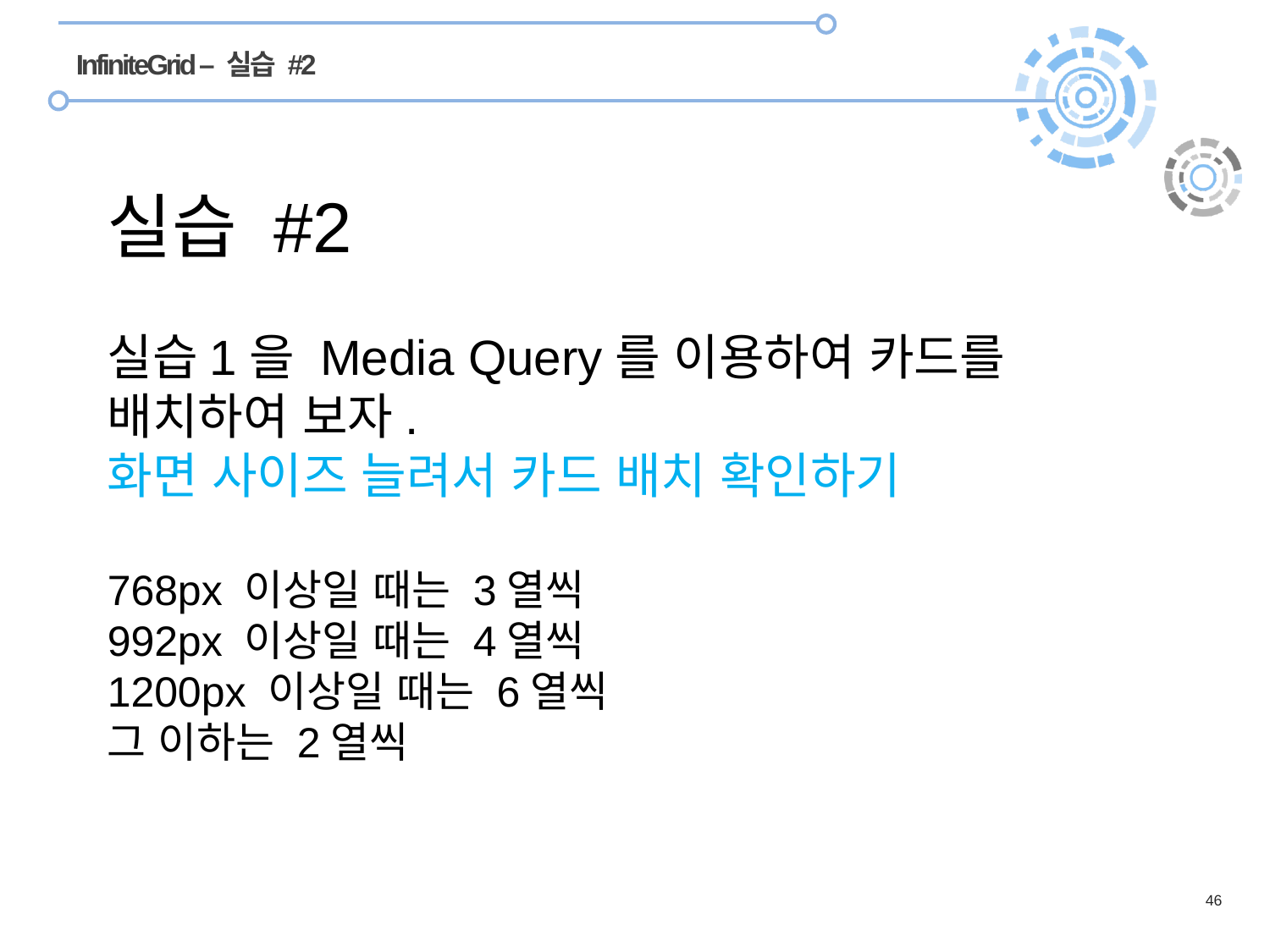

InfiniteGrid – 실습 #2
실습 #2

실습1을 Media Query를 이용하여 카드를 배치하여 보자.
화면 사이즈 늘려서 카드 배치 확인하기

768px 이상일 때는 3열씩
992px 이상일 때는 4열씩
1200px 이상일 때는 6열씩
그 이하는 2열씩